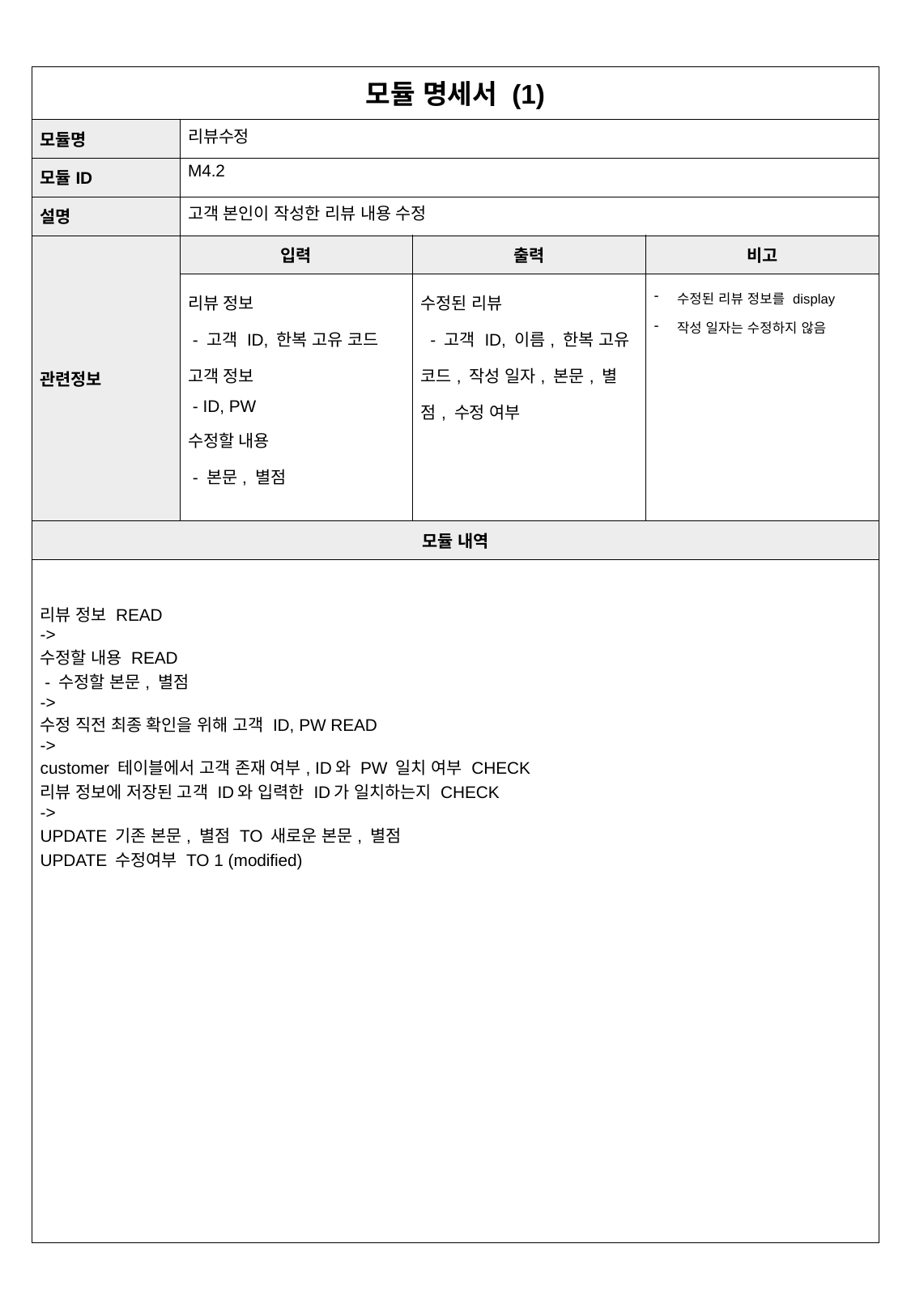

| 모듈 명세서 (1) | 주문신청서작성 |  |  |
| --- | --- | --- | --- |
| 모듈명 | 리뷰수정 |  |  |
| 모듈ID | M4.2 |  |  |
| 설명 | 고객 본인이 작성한 리뷰 내용 수정 |  |  |
| 관련정보 | 입력 | 출력 | 비고 |
|  | 리뷰 정보 - 고객 ID, 한복 고유 코드 고객 정보 - ID, PW 수정할 내용 - 본문, 별점 | 수정된 리뷰 - 고객 ID, 이름, 한복 고유 코드, 작성 일자, 본문, 별점, 수정 여부 | 수정된 리뷰 정보를 display 작성 일자는 수정하지 않음 |
| 모듈 내역 |  |  |  |
| 리뷰 정보 READ -> 수정할 내용 READ - 수정할 본문, 별점 -> 수정 직전 최종 확인을 위해 고객 ID, PW READ -> customer 테이블에서 고객 존재 여부, ID와 PW 일치 여부 CHECK 리뷰 정보에 저장된 고객 ID와 입력한 ID가 일치하는지 CHECK -> UPDATE 기존 본문, 별점 TO 새로운 본문, 별점 UPDATE 수정여부 TO 1 (modified) |  |  |  |